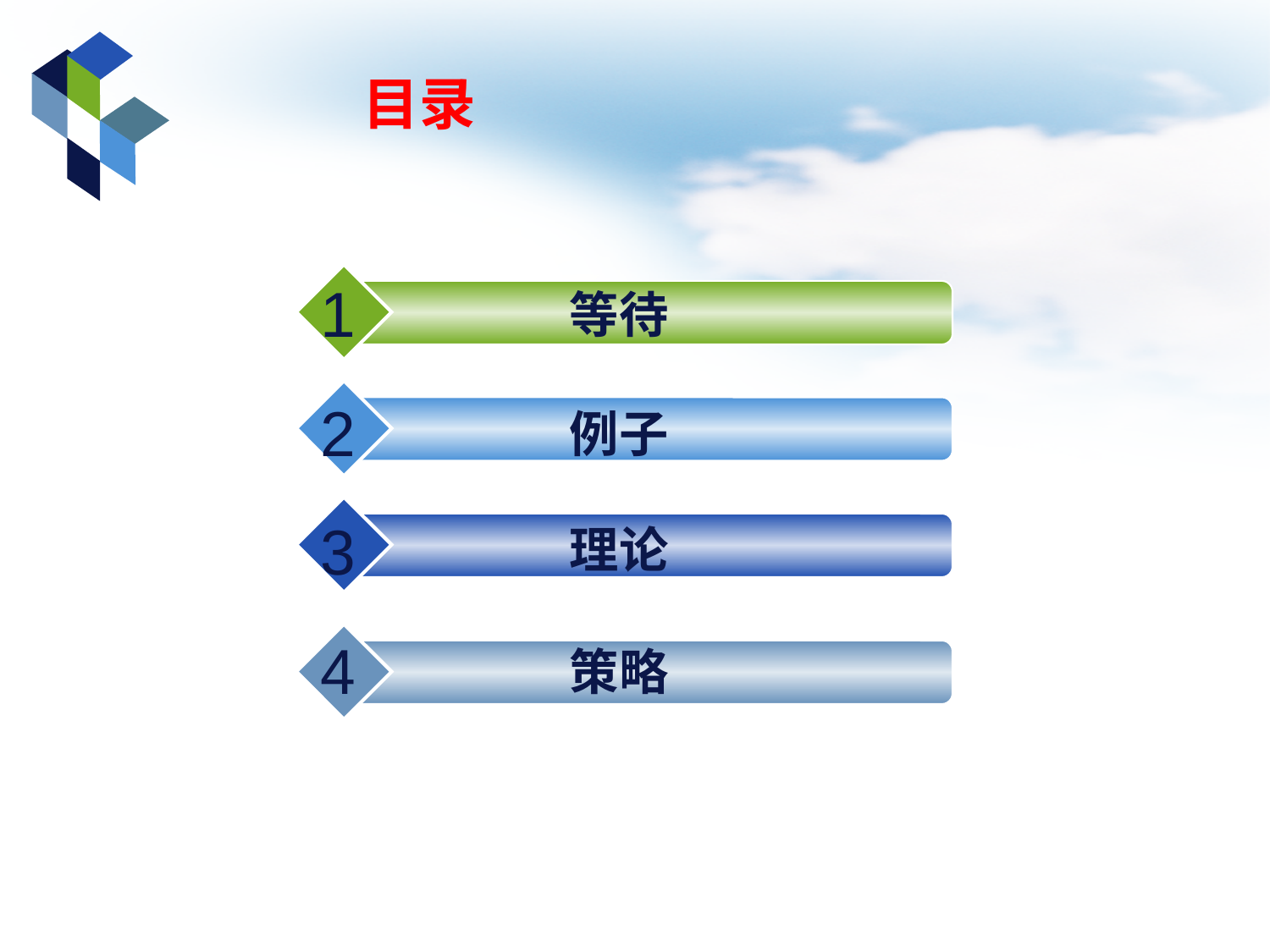

# 目录

1
等待

2
例子

3
理论

4
策略